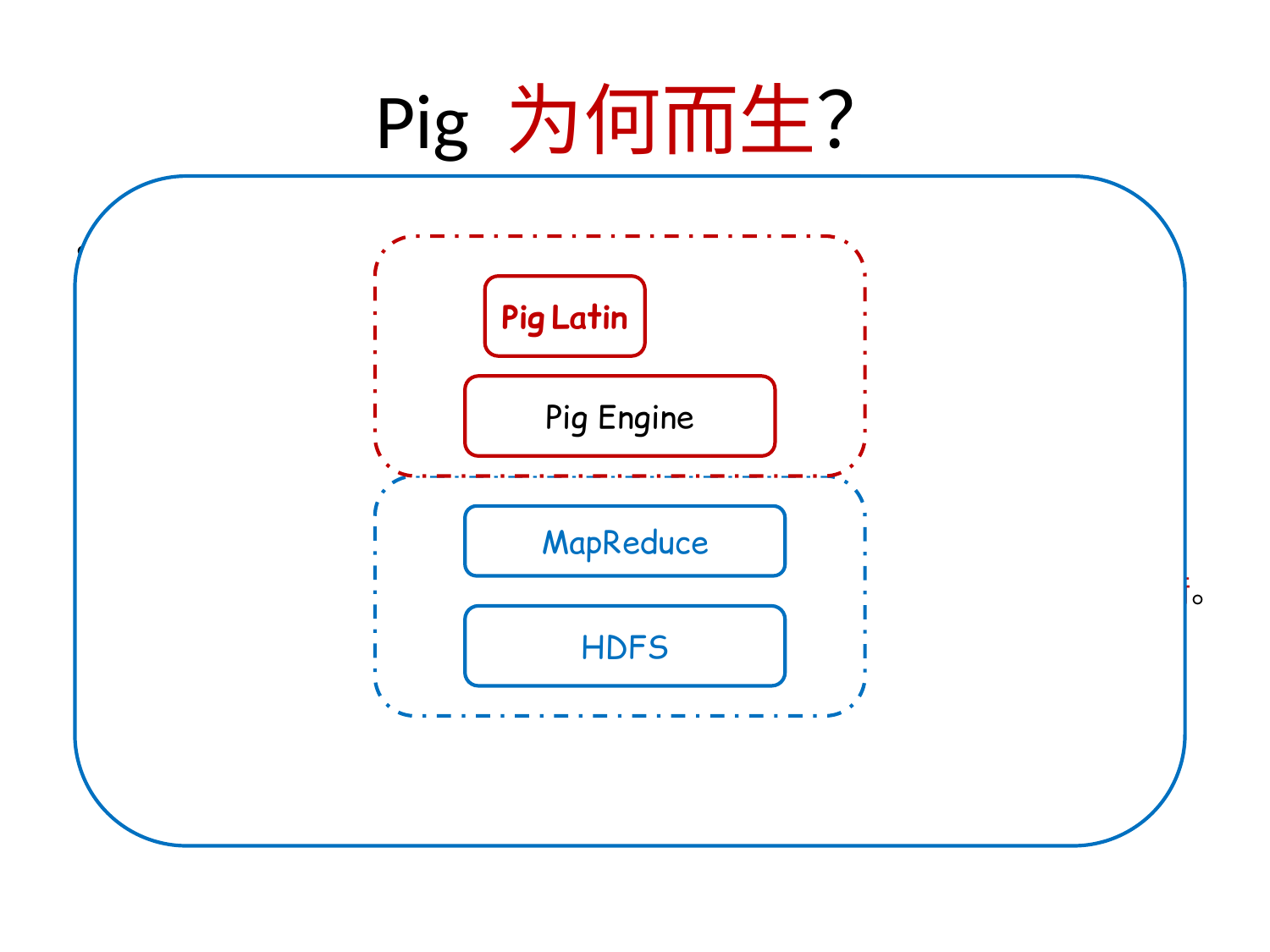

# Pig 为何而生？

产生原因：

MapReduce框架“过于底层和严格，大量时间编写代码，难维护和重用”。

MapReduce用户对于SQL的声明式语言不熟悉。

Pig Latin，在SQL声明式语言和MapReduce过程式语言之间达到一个平衡。

Pig最初Yahoo！于2006年提出。
2008.09 第一个版本

Pig Latin
Pig Engine

MapReduce
HDFS